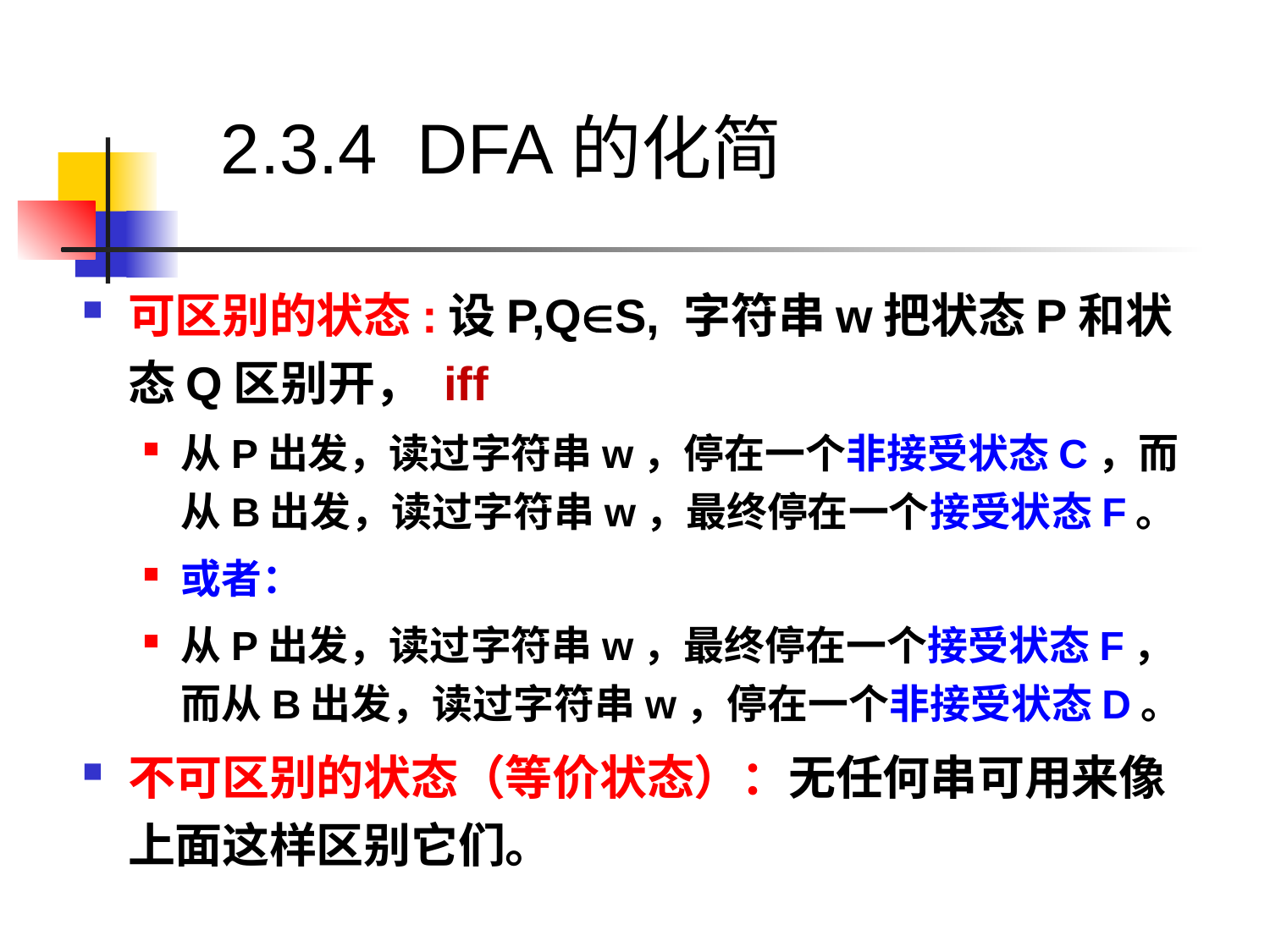

2.3.4  DFA的化简
可区别的状态:设P,Q∈S, 字符串w把状态P和状态Q区别开， iff
从P出发，读过字符串w，停在一个非接受状态C，而从B出发，读过字符串w，最终停在一个接受状态F。
或者：
从P出发，读过字符串w，最终停在一个接受状态F，而从B出发，读过字符串w，停在一个非接受状态D。
不可区别的状态（等价状态）：无任何串可用来像上面这样区别它们。